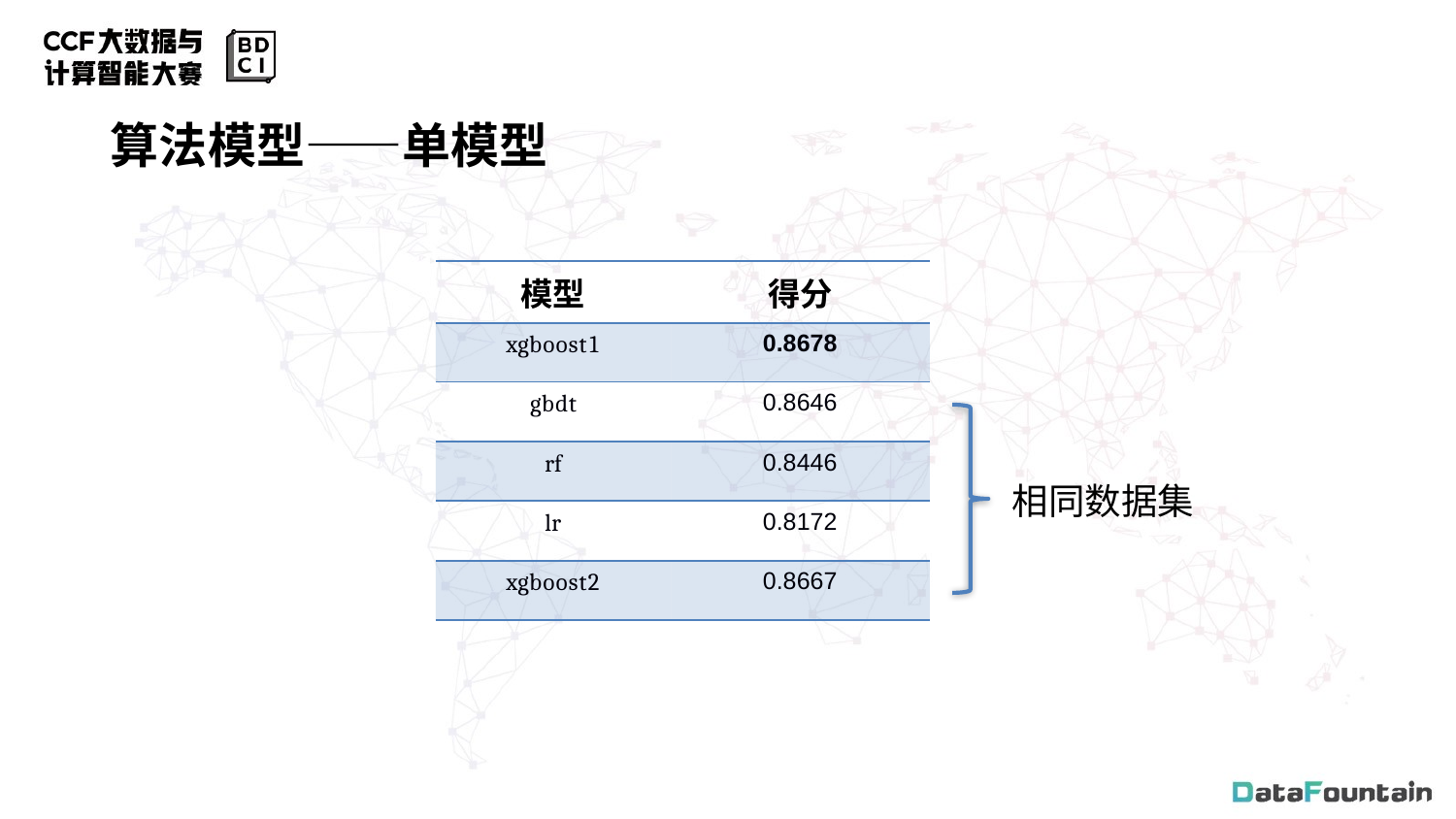

算法模型——单模型
| 模型 | 得分 |
| --- | --- |
| xgboost1 | 0.8678 |
| gbdt | 0.8646 |
| rf | 0.8446 |
| lr | 0.8172 |
| xgboost2 | 0.8667 |

相同数据集